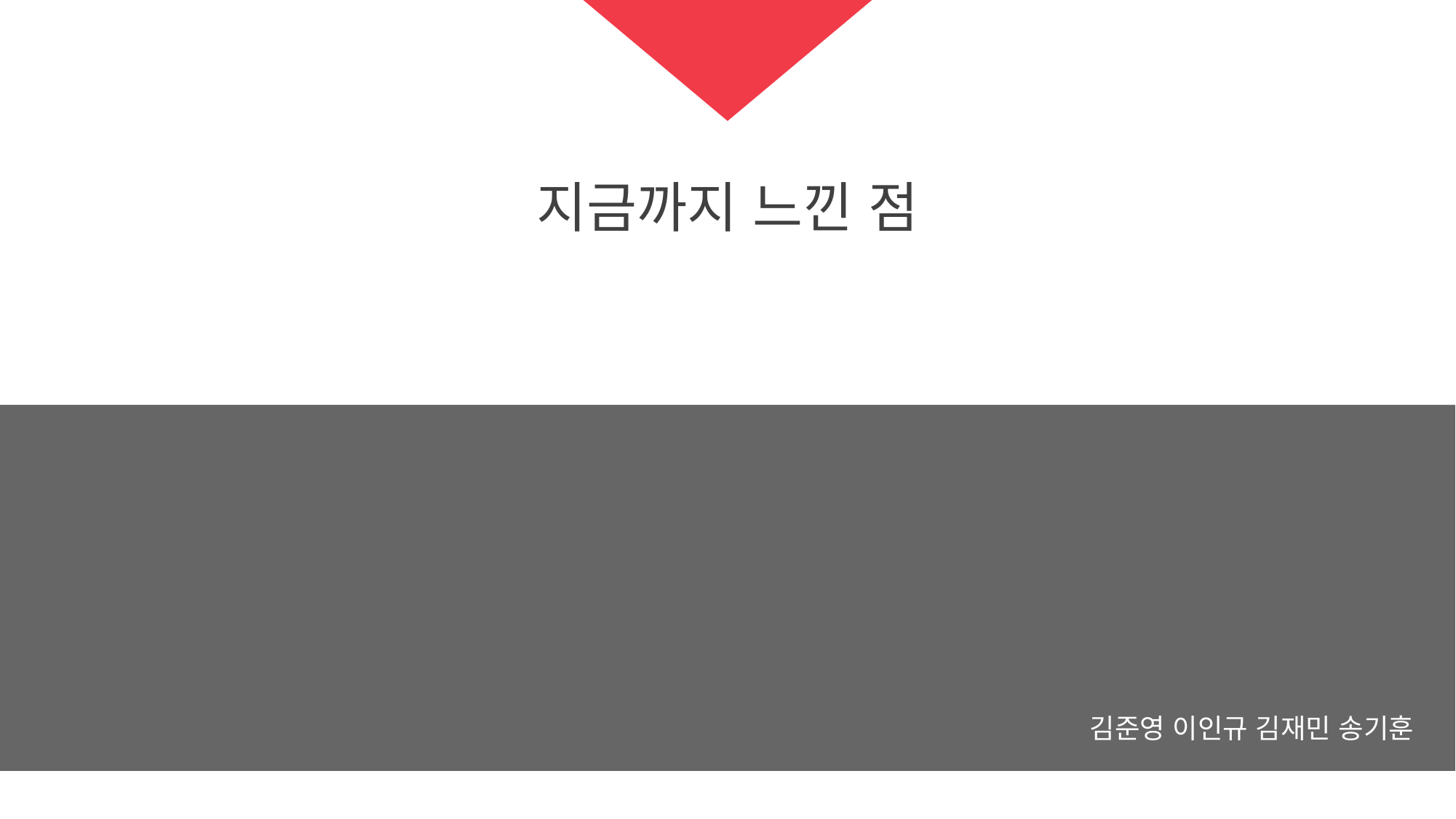

지금까지 느낀 점

김준영 이인규 김재민 송기훈